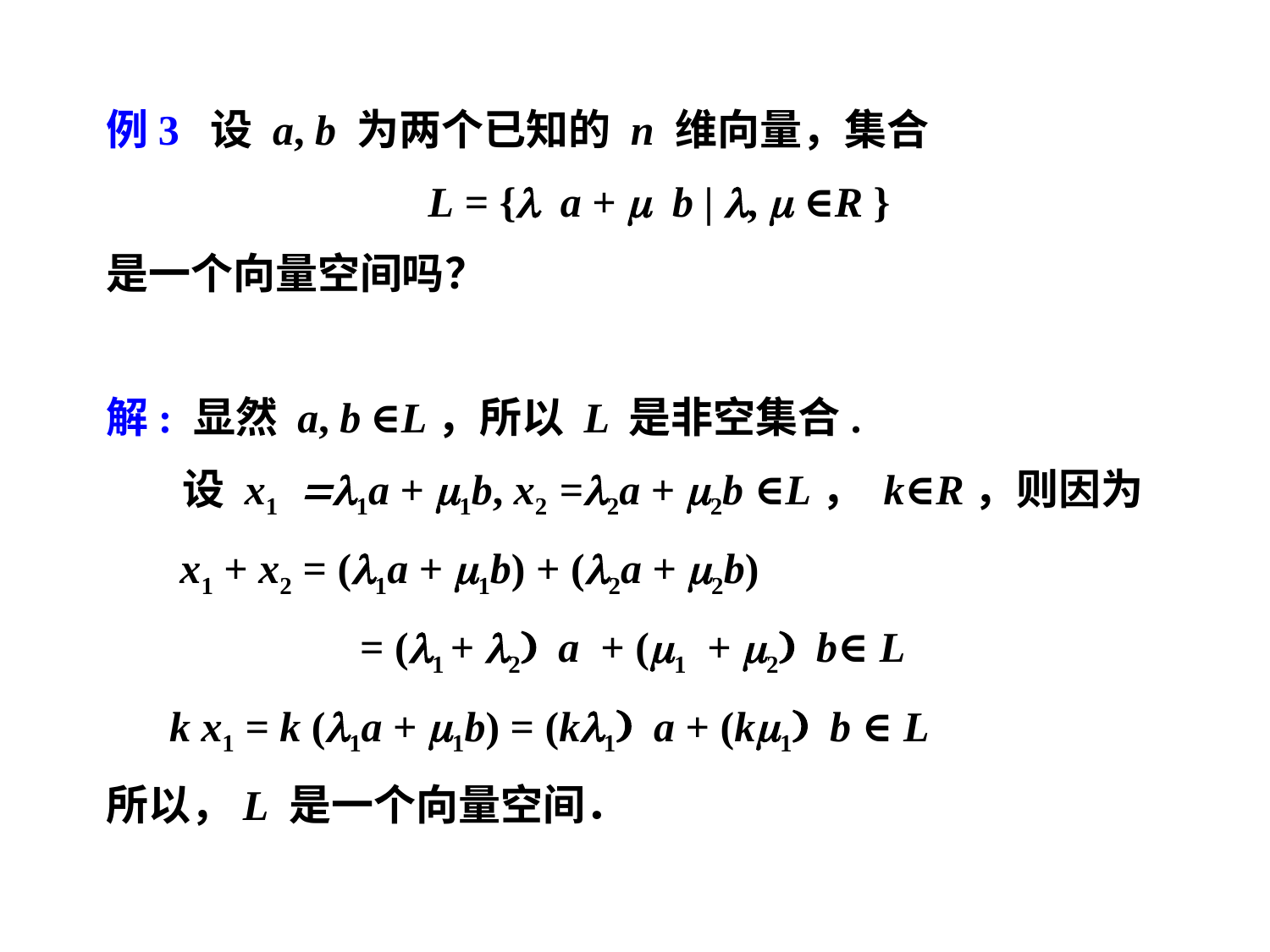

例3  设 a, b 为两个已知的 n 维向量，集合
L = {λ a + μ b | λ, μ ∈R }
是一个向量空间吗？

解: 显然 a, b ∈L，所以 L 是非空集合.
       设 x1 =λ1a + μ1b, x2  =λ2a + μ2b ∈L， k∈R，则因为
       x1 + x2 = (λ1a + μ1b) + (λ2a + μ2b)
		      = (λ1 + λ2) a  + (μ1 + μ2) b∈ L
      k x1 = k (λ1a + μ1b) = (kλ1) a + (kμ1) b ∈ L
所以，L 是一个向量空间．